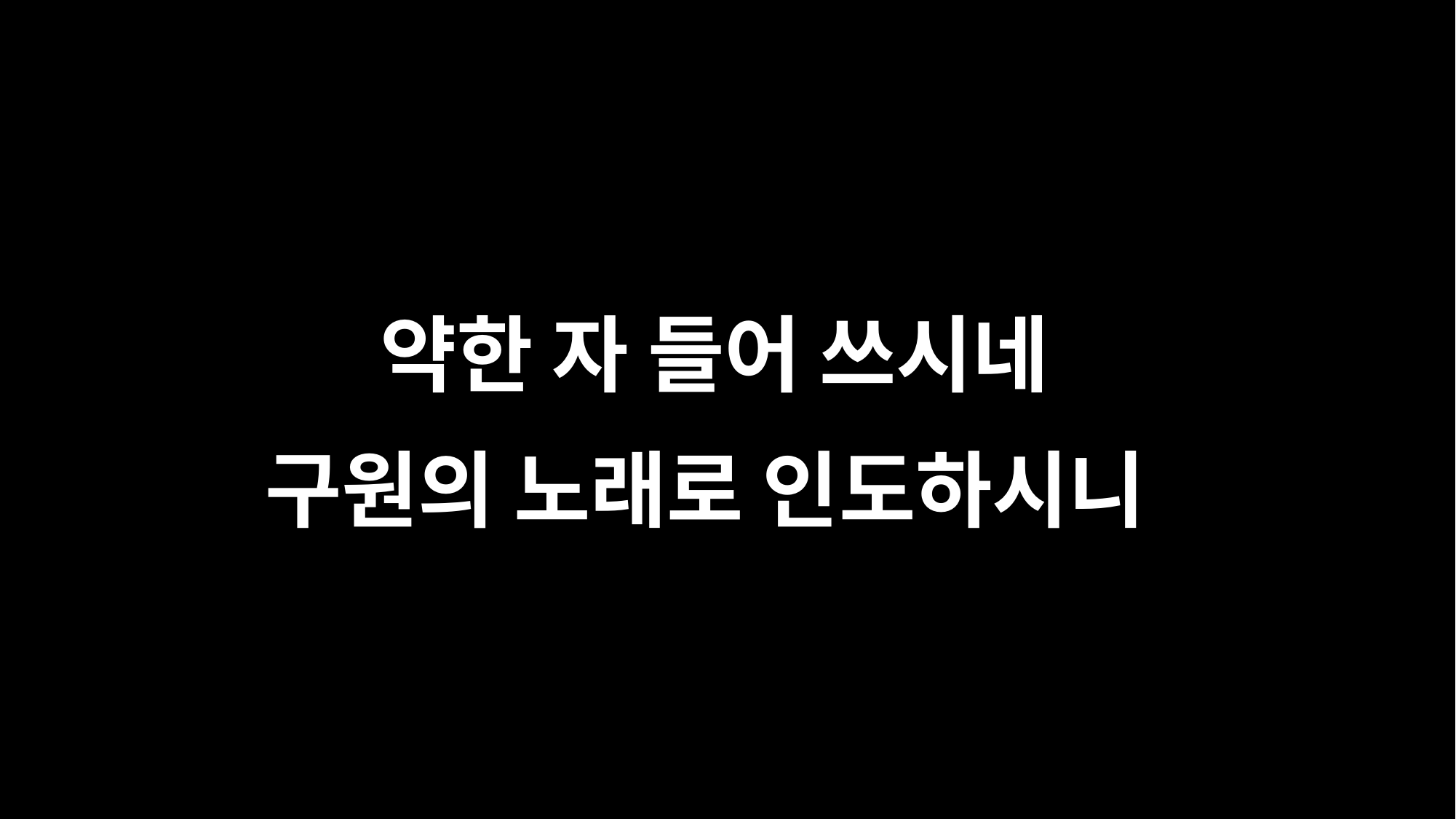

약한 자 들어 쓰시네
구원의 노래로 인도하시니